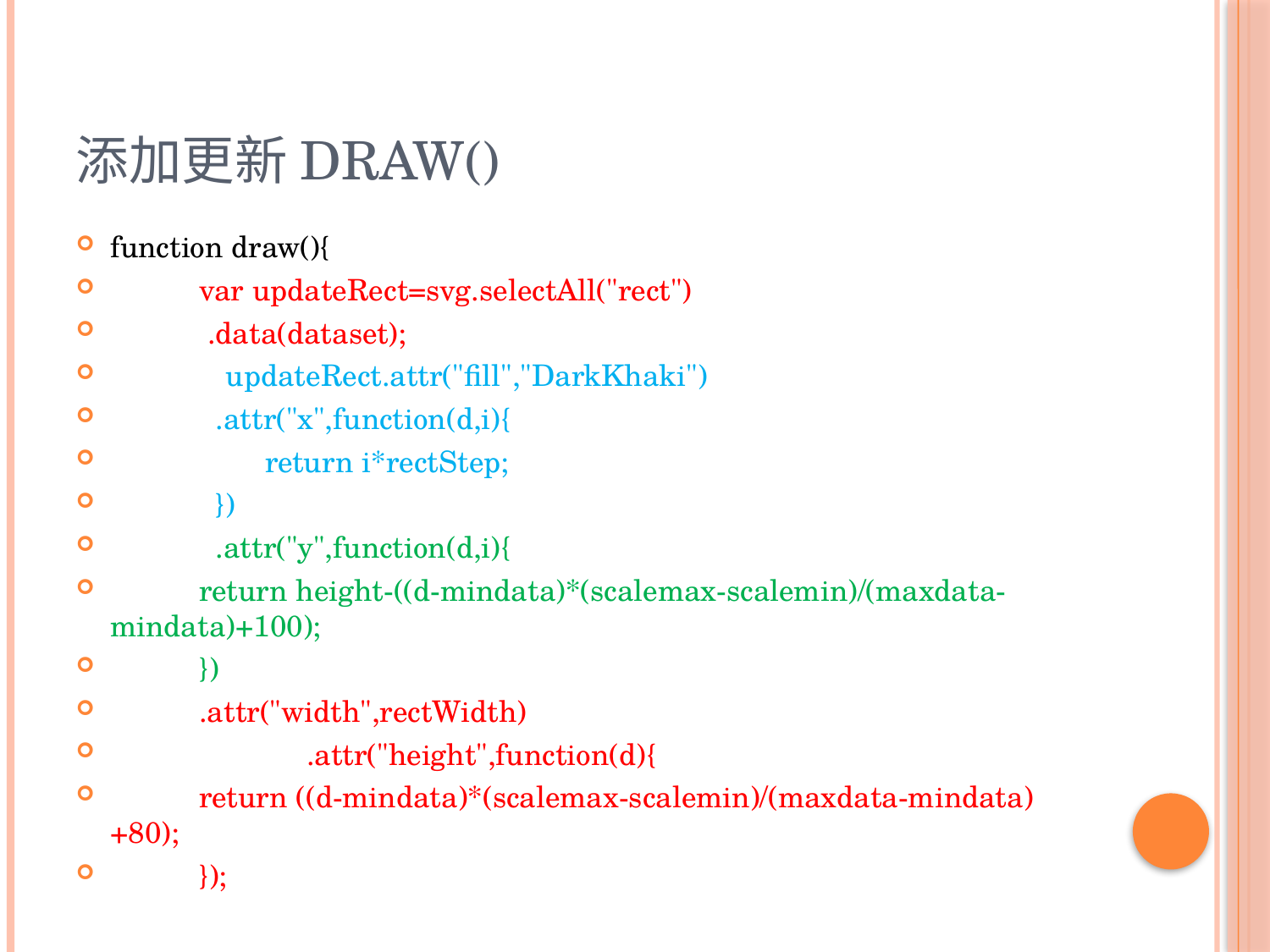

# 添加更新draw()
function draw(){
	var updateRect=svg.selectAll("rect")
			 .data(dataset);
              updateRect.attr("fill","DarkKhaki")
		  .attr("x",function(d,i){
		        return i*rectStep;
		  })
		  .attr("y",function(d,i){
		return height-((d-mindata)*(scalemax-scalemin)/(maxdata-mindata)+100);
		})
		.attr("width",rectWidth)
    	             .attr("height",function(d){
		return ((d-mindata)*(scalemax-scalemin)/(maxdata-mindata)+80);
		});